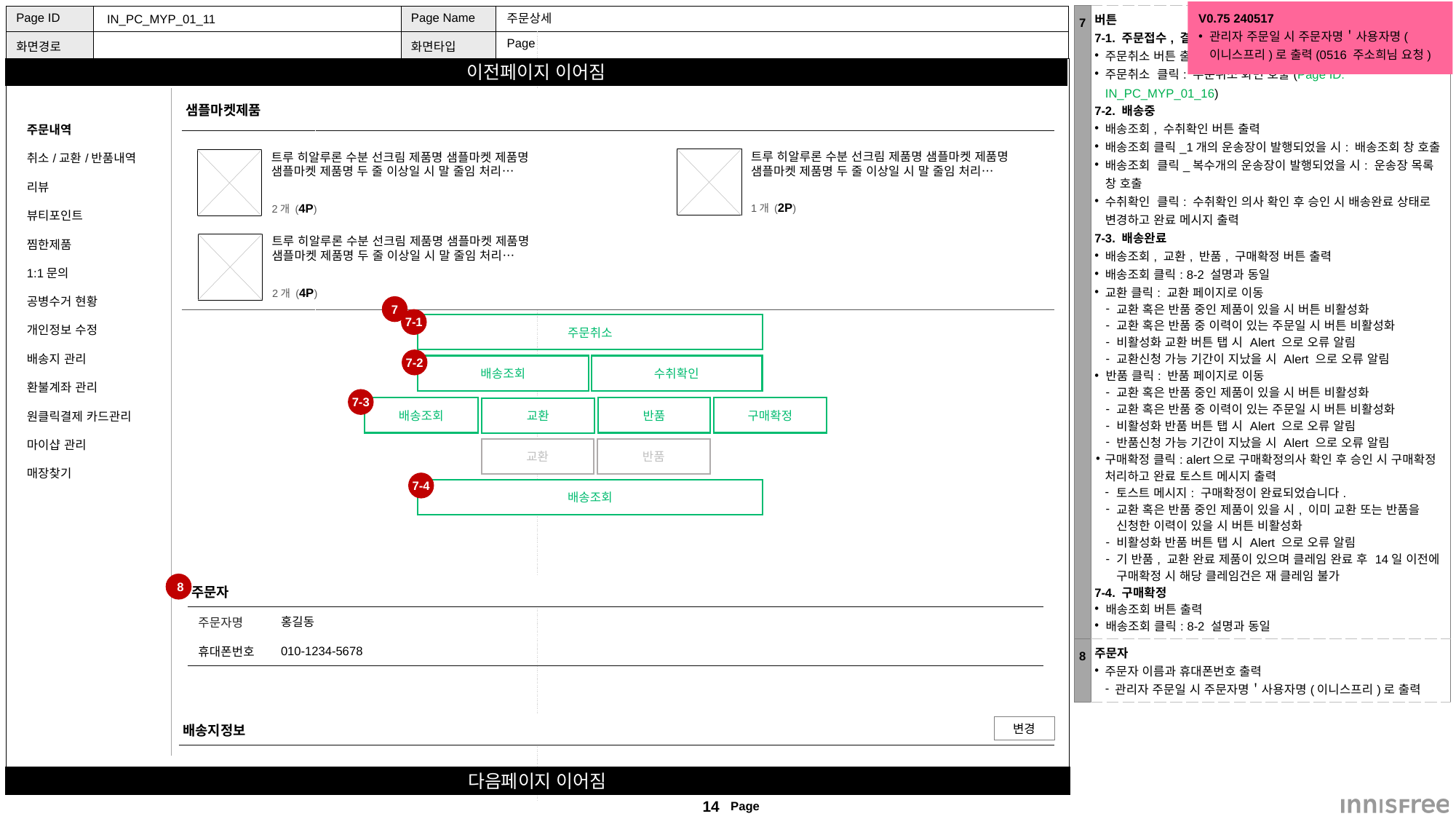

V0.75 240517
관리자 주문일 시 주문자명＇사용자명(이니스프리)로 출력(0516 주소희님 요청)
| 7 | 버튼 7-1. 주문접수, 결제완료, 제품준비중(WM 출고 요청 전 까지) 주문취소 버튼 출력 주문취소 클릭: 주문취소 화면 호출(Page ID: IN\_PC\_MYP\_01\_16) 7-2. 배송중 배송조회, 수취확인 버튼 출력 배송조회 클릭\_1개의 운송장이 발행되었을 시: 배송조회 창 호출 배송조회 클릭\_복수개의 운송장이 발행되었을 시: 운송장 목록 창 호출 수취확인 클릭: 수취확인 의사 확인 후 승인 시 배송완료 상태로 변경하고 완료 메시지 출력 7-3. 배송완료 배송조회, 교환, 반품, 구매확정 버튼 출력 배송조회 클릭: 8-2 설명과 동일 교환 클릭: 교환 페이지로 이동 교환 혹은 반품 중인 제품이 있을 시 버튼 비활성화 교환 혹은 반품 중 이력이 있는 주문일 시 버튼 비활성화 비활성화 교환 버튼 탭 시 Alert 으로 오류 알림 교환신청 가능 기간이 지났을 시 Alert 으로 오류 알림 반품 클릭: 반품 페이지로 이동 교환 혹은 반품 중인 제품이 있을 시 버튼 비활성화 교환 혹은 반품 중 이력이 있는 주문일 시 버튼 비활성화 비활성화 반품 버튼 탭 시 Alert 으로 오류 알림 반품신청 가능 기간이 지났을 시 Alert 으로 오류 알림 구매확정 클릭: alert으로 구매확정의사 확인 후 승인 시 구매확정 처리하고 완료 토스트 메시지 출력 토스트 메시지: 구매확정이 완료되었습니다. 교환 혹은 반품 중인 제품이 있을 시, 이미 교환 또는 반품을 신청한 이력이 있을 시 버튼 비활성화 비활성화 반품 버튼 탭 시 Alert 으로 오류 알림 기 반품, 교환 완료 제품이 있으며 클레임 완료 후 14일 이전에 구매확정 시 해당 클레임건은 재 클레임 불가 7-4. 구매확정 배송조회 버튼 출력 배송조회 클릭: 8-2 설명과 동일 |
| --- | --- |
| 8 | 주문자 주문자 이름과 휴대폰번호 출력 관리자 주문일 시 주문자명＇사용자명(이니스프리)로 출력 |
 IN_PC_MYP_01_11
# 주문상세
Page
| 주문내역 |
| --- |
| 취소/교환/반품내역 |
| 리뷰 |
| 뷰티포인트 |
| 찜한제품 |
| 1:1문의 |
| 공병수거 현황 |
| 개인정보 수정 |
| 배송지 관리 |
| 환불계좌 관리 |
| 원클릭결제 카드관리 |
| 마이샵 관리 |
| 매장찾기 |
|  |
| 샘플마켓제품 |  |
| --- | --- |
|  |  |

트루 히알루론 수분 선크림 제품명 샘플마켓 제품명 샘플마켓 제품명 두 줄 이상일 시 말 줄임 처리…
트루 히알루론 수분 선크림 제품명 샘플마켓 제품명 샘플마켓 제품명 두 줄 이상일 시 말 줄임 처리…
1개 (2P)
2개 (4P)

트루 히알루론 수분 선크림 제품명 샘플마켓 제품명 샘플마켓 제품명 두 줄 이상일 시 말 줄임 처리…
2개 (4P)
7
7-1
주문취소
7-2
배송조회
수취확인
7-3
배송조회
반품
구매확정
교환
반품
교환
7-4
배송조회
8
| 주문자 |  |
| --- | --- |
| 주문자명 | 홍길동 |
| 휴대폰번호 | 010-1234-5678 |
| 배송지정보 |
| --- |
변경